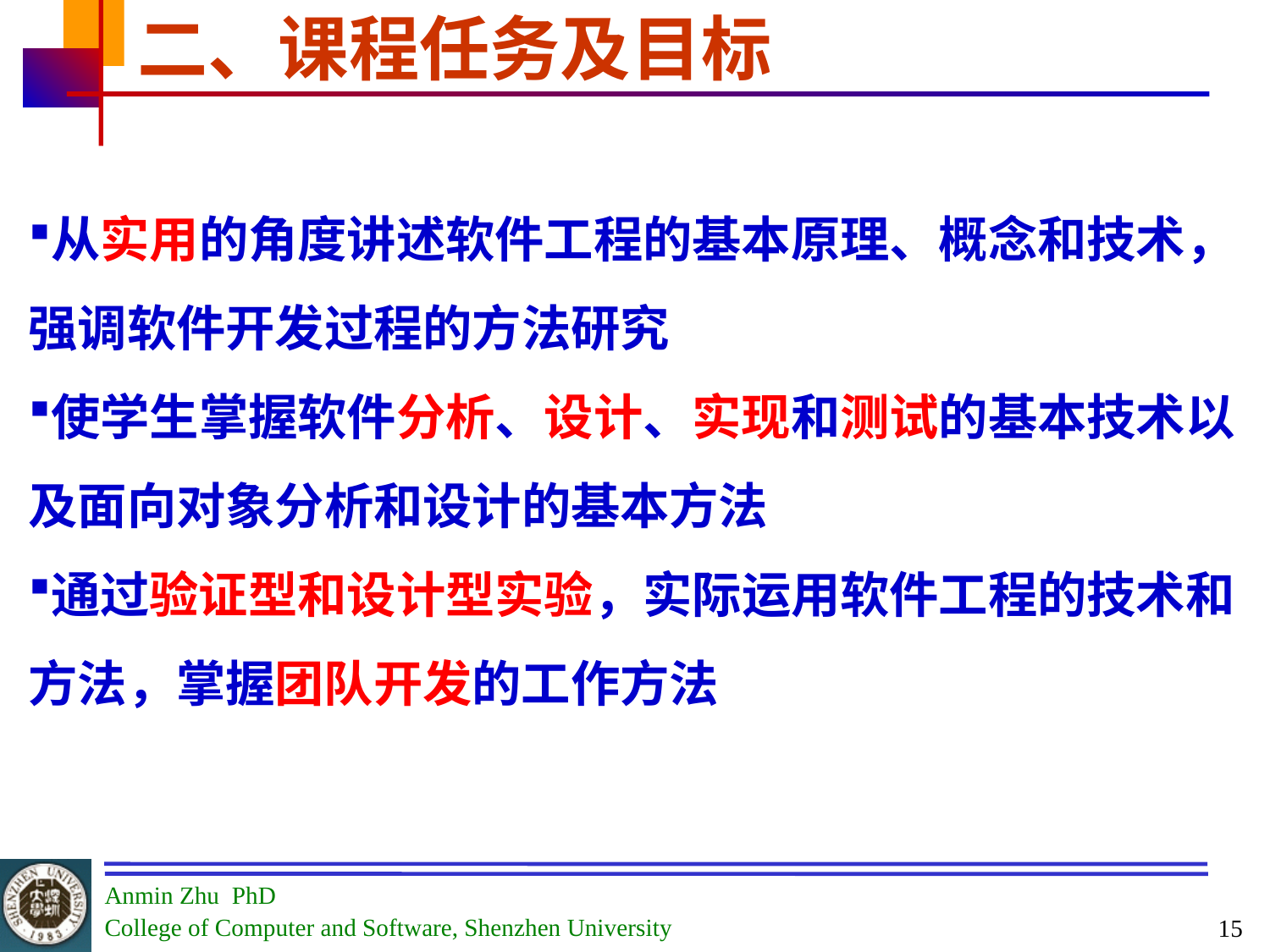

# 二、课程任务及目标
从实用的角度讲述软件工程的基本原理、概念和技术，强调软件开发过程的方法研究
使学生掌握软件分析、设计、实现和测试的基本技术以及面向对象分析和设计的基本方法
通过验证型和设计型实验，实际运用软件工程的技术和方法，掌握团队开发的工作方法